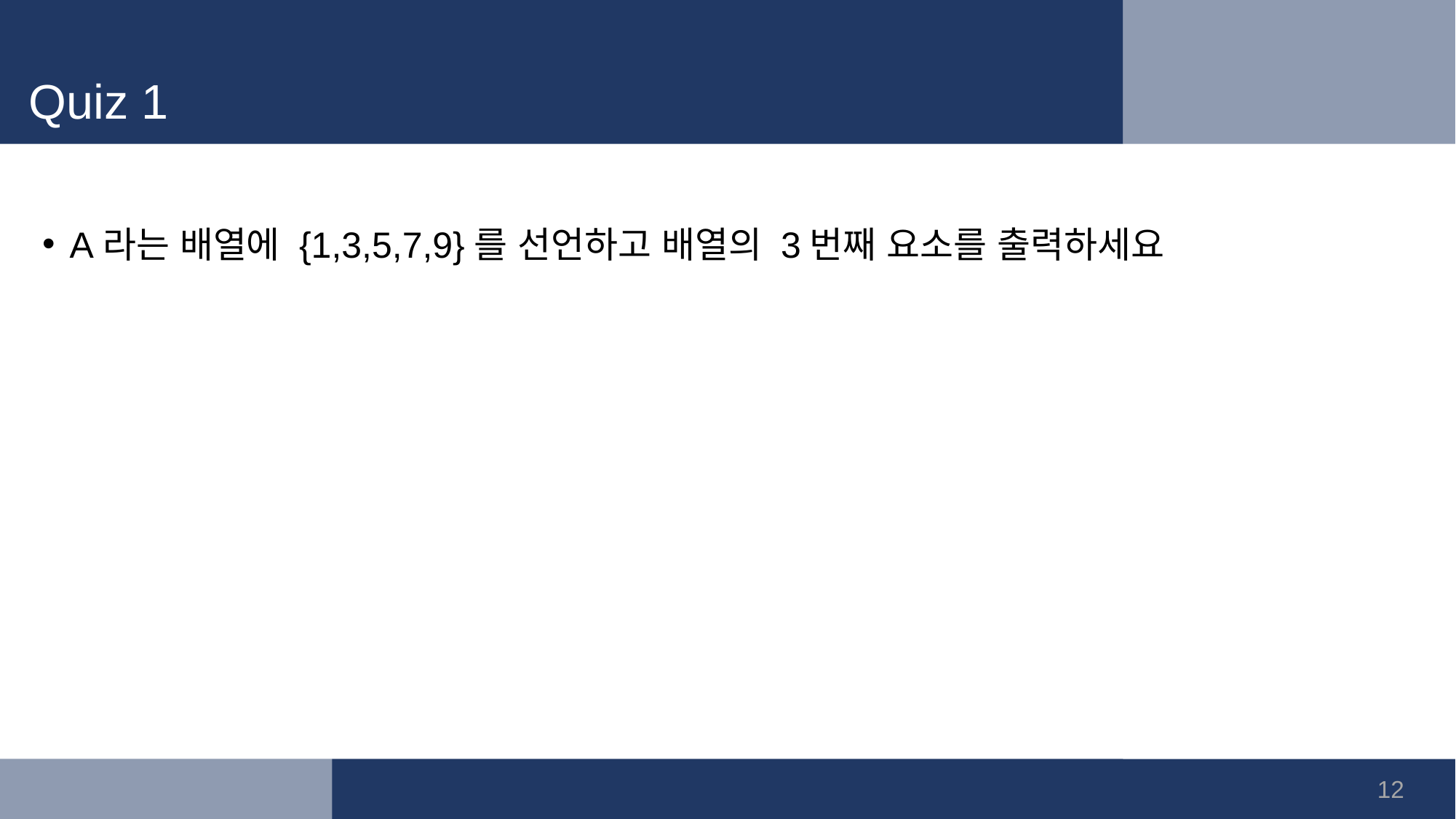

# Quiz 1
A라는 배열에 {1,3,5,7,9}를 선언하고 배열의 3번째 요소를 출력하세요
12